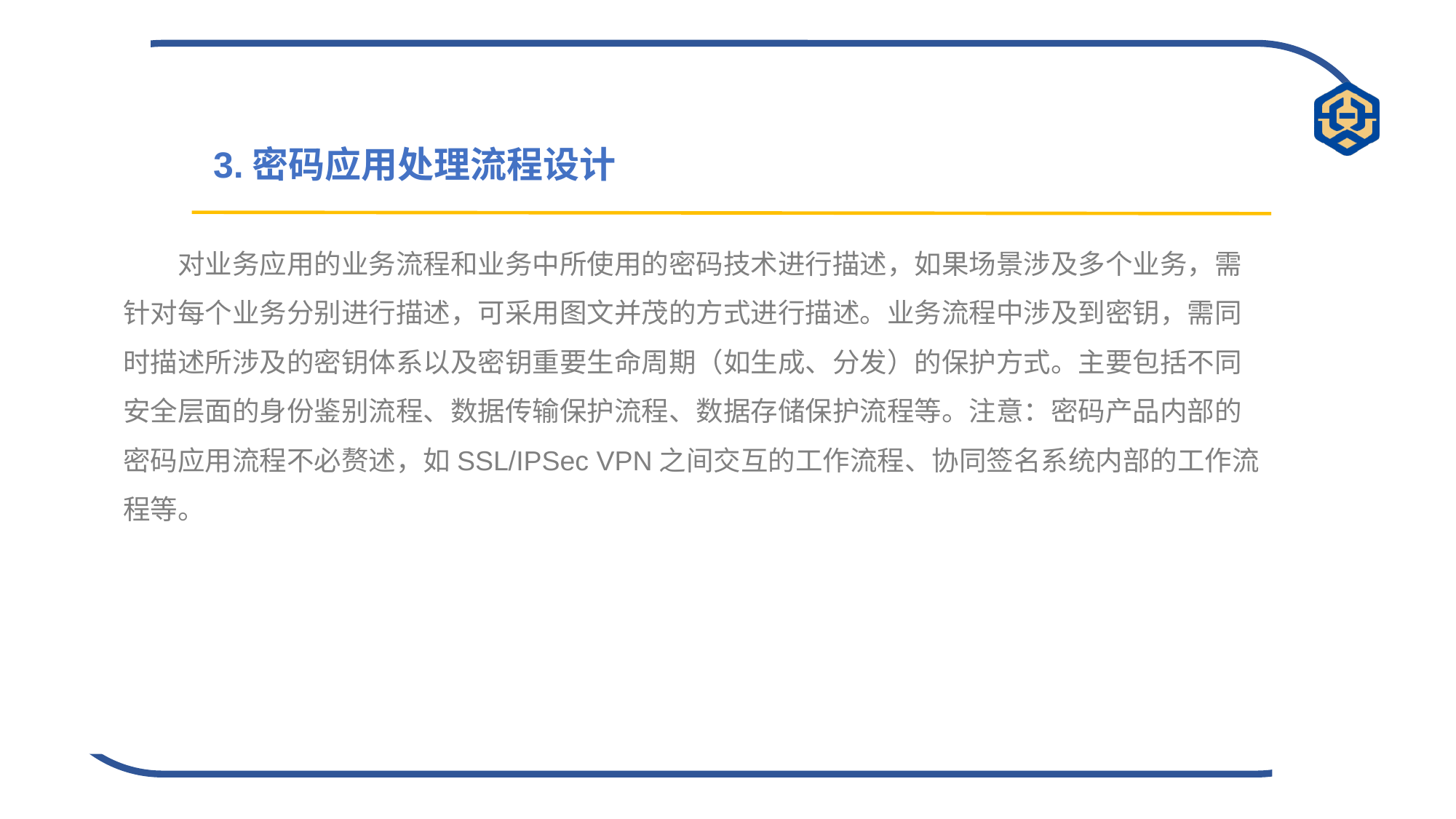

3.密码应用处理流程设计
对业务应用的业务流程和业务中所使用的密码技术进行描述，如果场景涉及多个业务，需针对每个业务分别进行描述，可采用图文并茂的方式进行描述。业务流程中涉及到密钥，需同时描述所涉及的密钥体系以及密钥重要生命周期（如生成、分发）的保护方式。主要包括不同安全层面的身份鉴别流程、数据传输保护流程、数据存储保护流程等。注意：密码产品内部的密码应用流程不必赘述，如SSL/IPSec VPN之间交互的工作流程、协同签名系统内部的工作流程等。